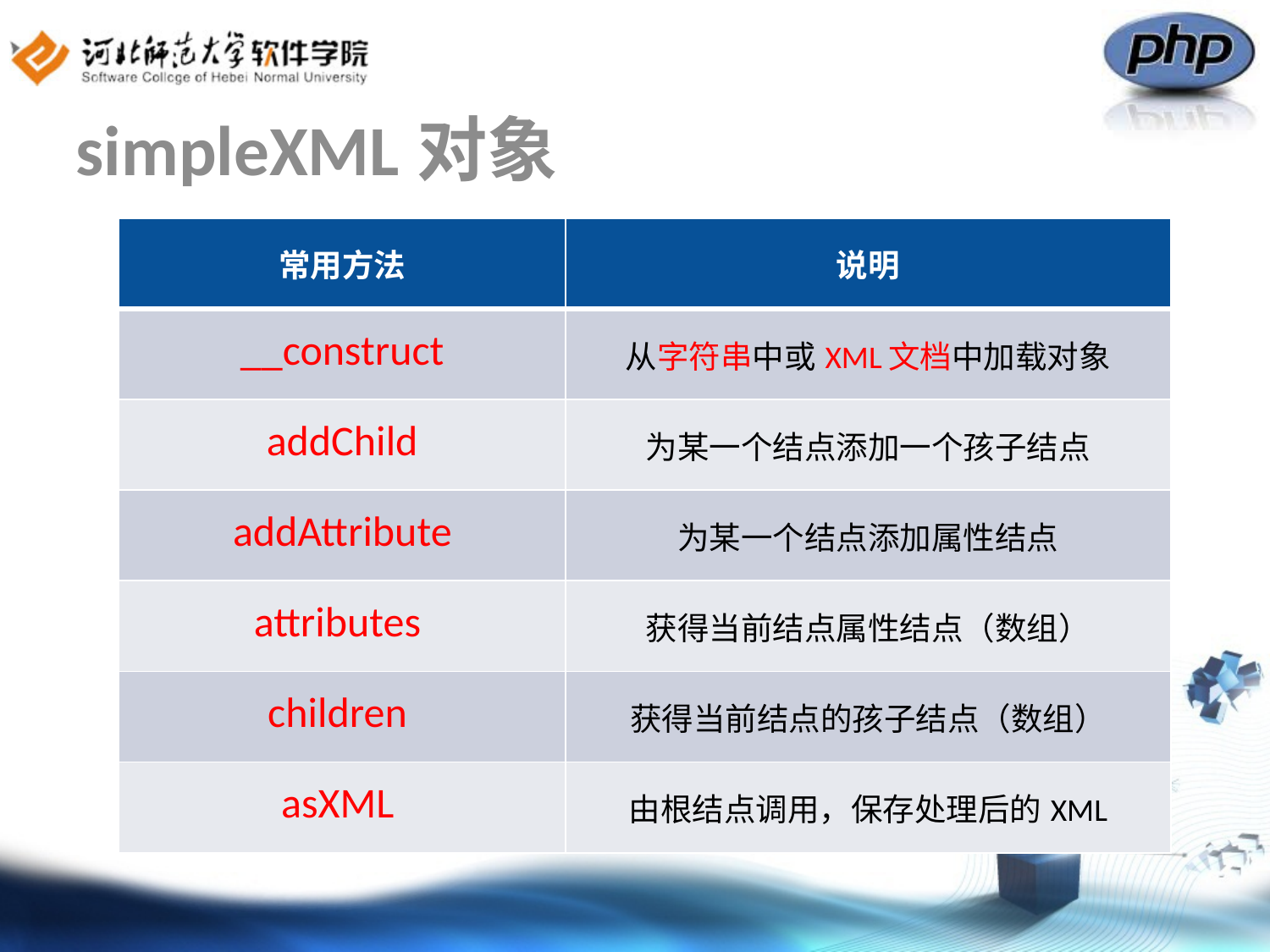

# simpleXML对象
| 常用方法 | 说明 |
| --- | --- |
| \_\_construct | 从字符串中或XML文档中加载对象 |
| addChild | 为某一个结点添加一个孩子结点 |
| addAttribute | 为某一个结点添加属性结点 |
| attributes | 获得当前结点属性结点（数组） |
| children | 获得当前结点的孩子结点（数组） |
| asXML | 由根结点调用，保存处理后的XML |